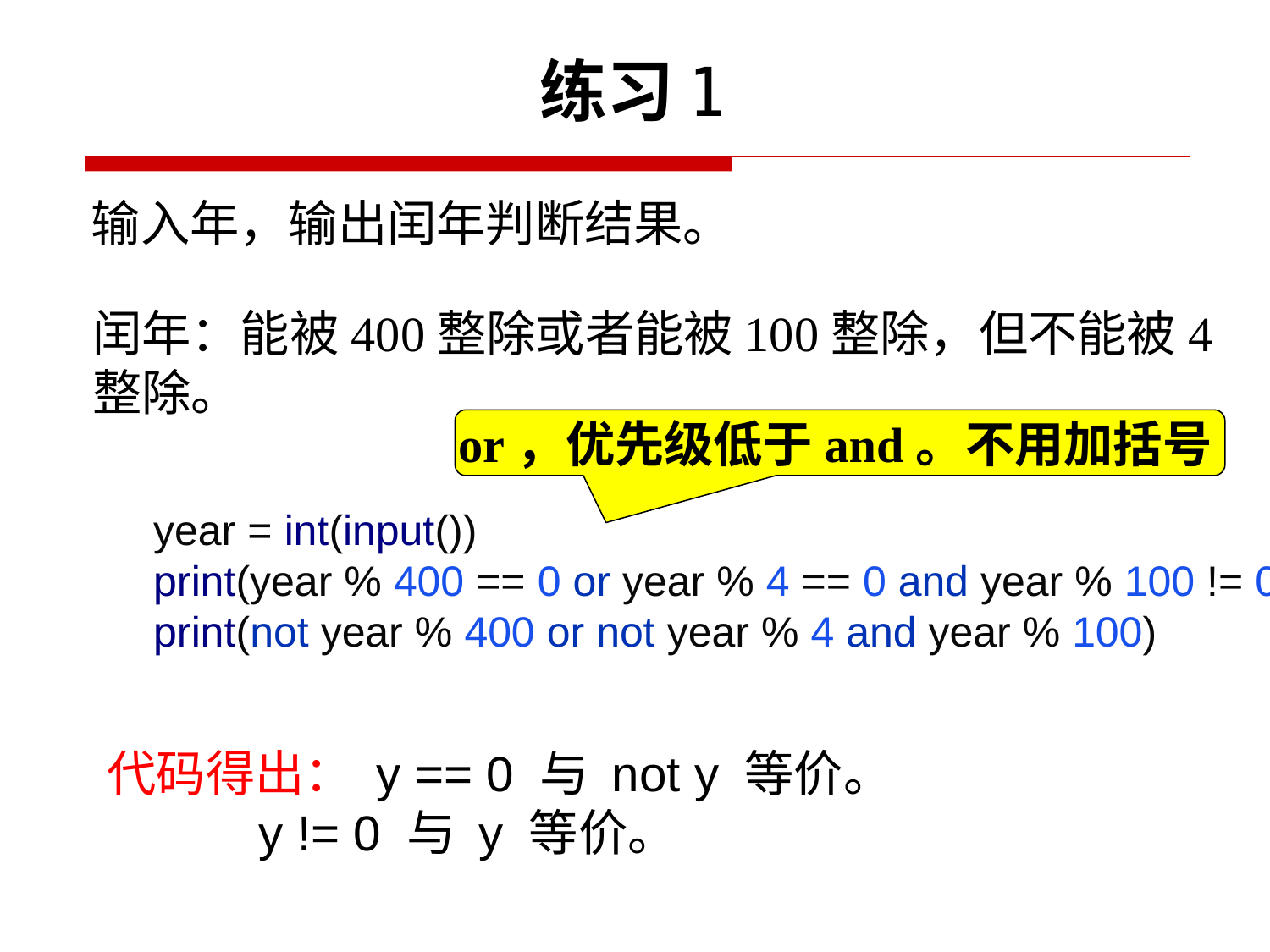

# 练习1
输入年，输出闰年判断结果。
闰年：能被400整除或者能被100整除，但不能被4整除。
or，优先级低于and。不用加括号
year = int(input())
print(year % 400 == 0 or year % 4 == 0 and year % 100 != 0)
print(not year % 400 or not year % 4 and year % 100)
代码得出： y == 0 与 not y 等价。
           y != 0 与 y 等价。
12